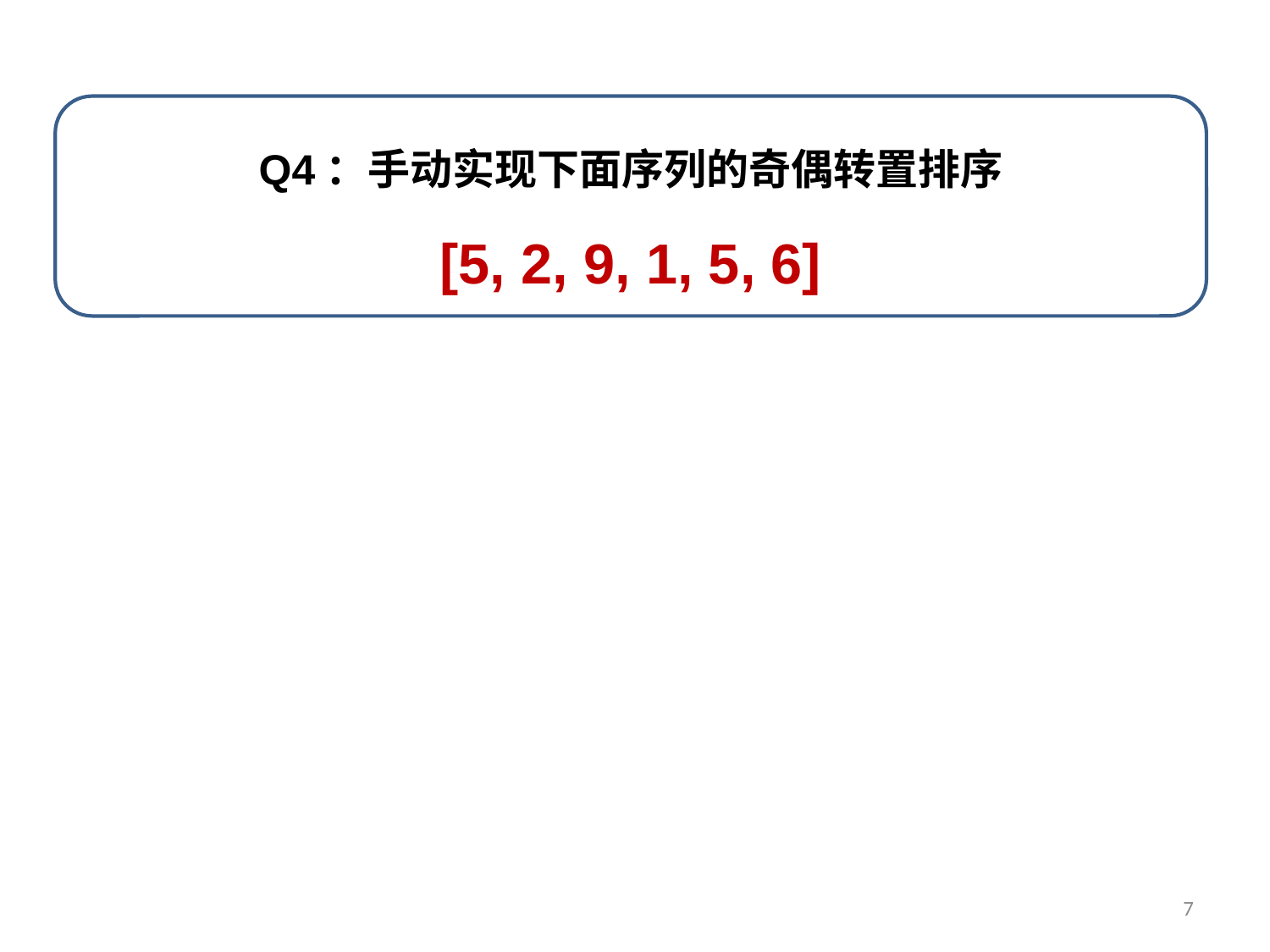

Q4：手动实现下面序列的奇偶转置排序
[5, 2, 9, 1, 5, 6]
7